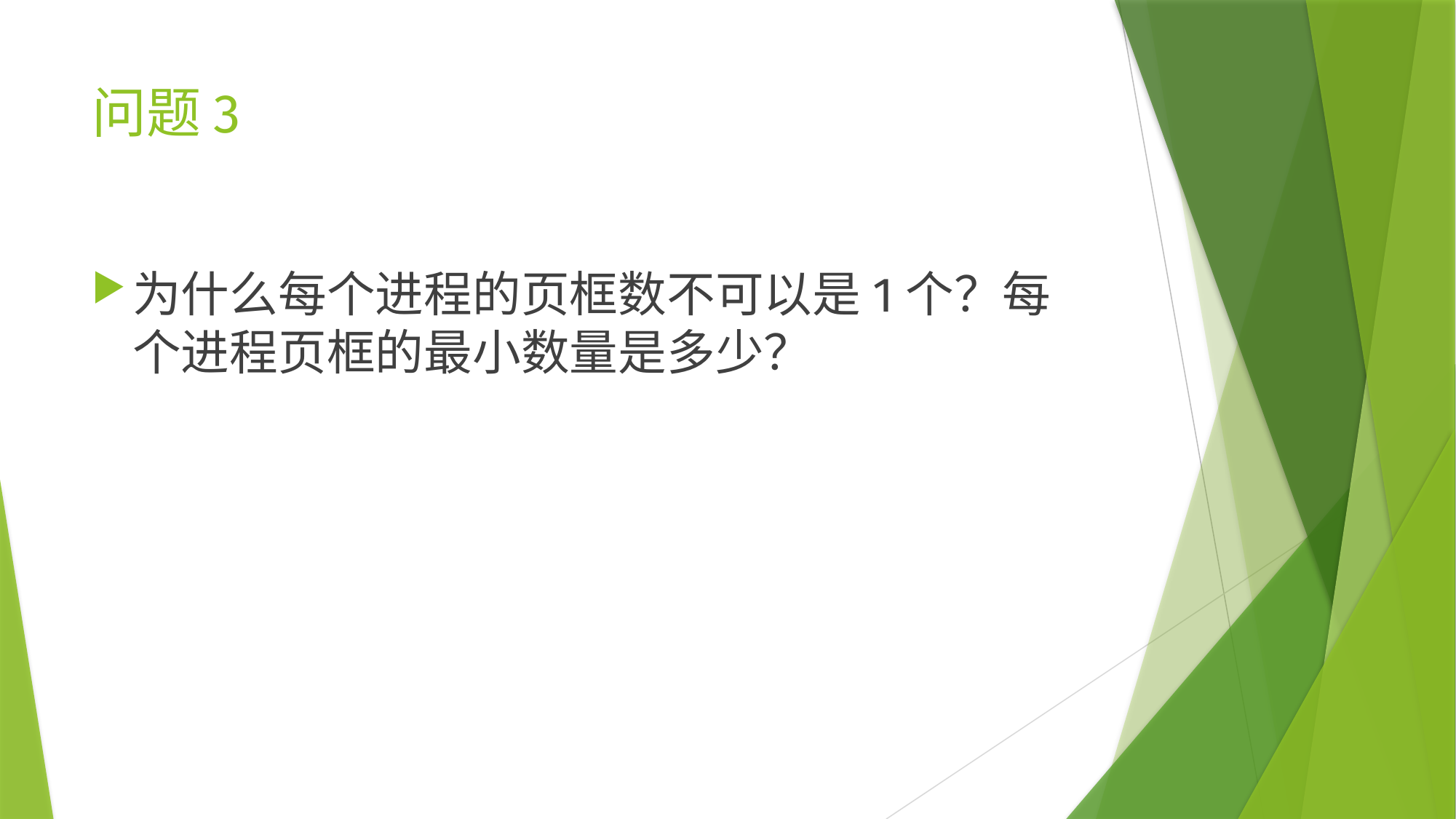

# 问题3
为什么每个进程的页框数不可以是1个？每个进程页框的最小数量是多少？